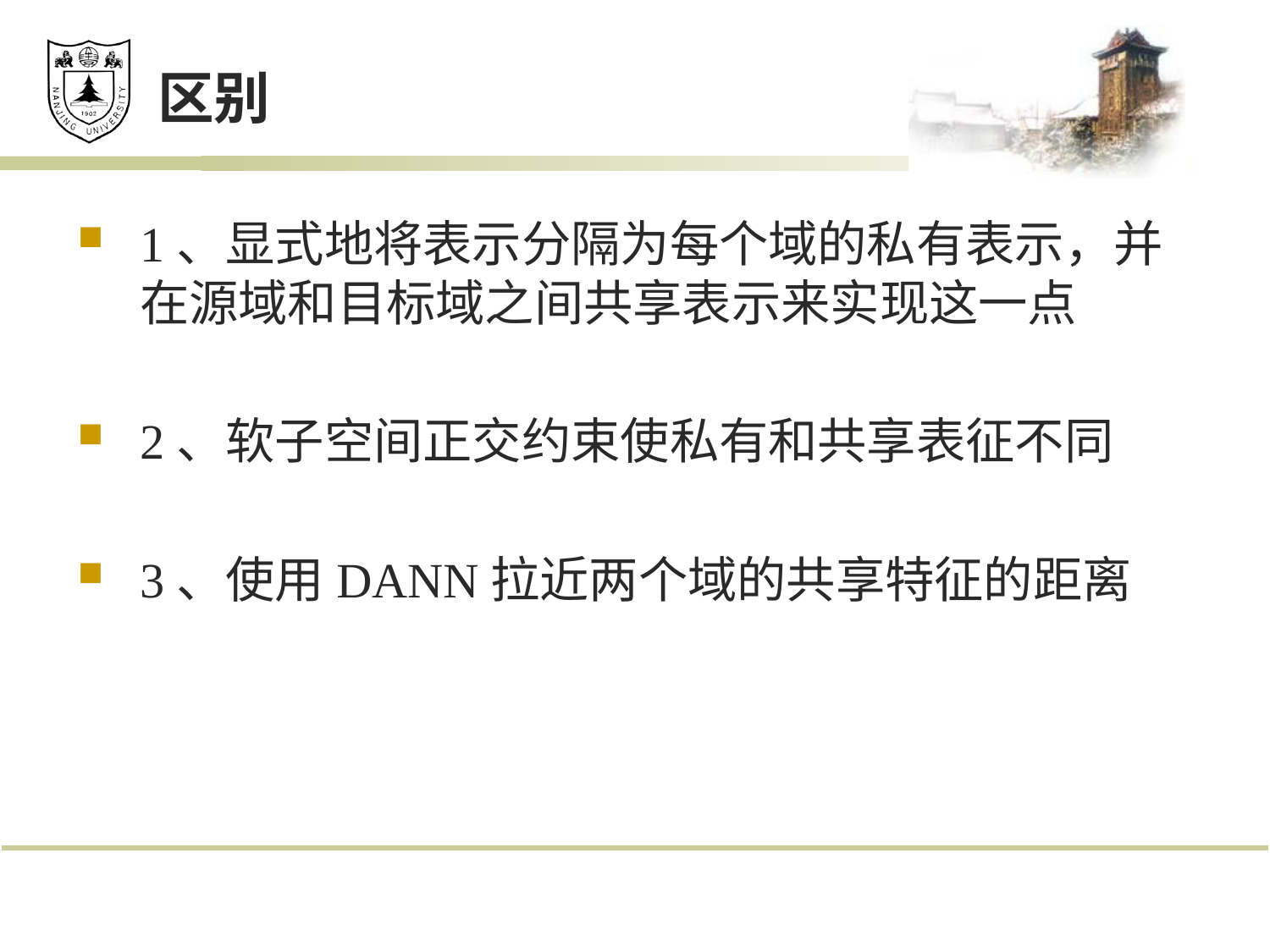

# 区别
1、显式地将表示分隔为每个域的私有表示，并在源域和目标域之间共享表示来实现这一点

2、软子空间正交约束使私有和共享表征不同

3、使用DANN拉近两个域的共享特征的距离